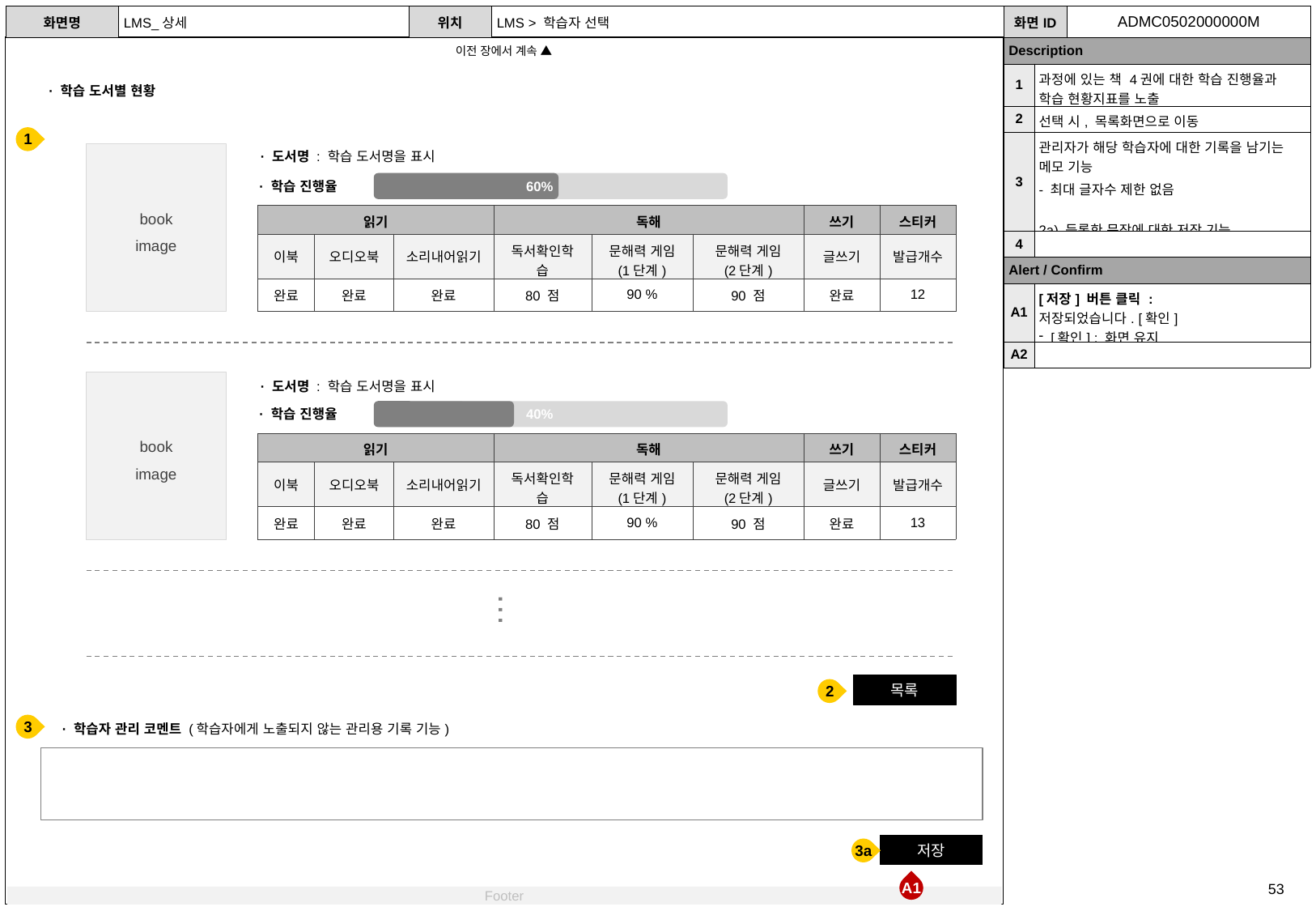

| 화면명 | LMS\_상세 | 위치 | LMS > 학습자 선택 | 화면ID | ADMC0502000000M |
| --- | --- | --- | --- | --- | --- |
| Description |  |
| --- | --- |
| 1 | 과정에 있는 책 4권에 대한 학습 진행율과 학습 현황지표를 노출 |
| 2 | 선택 시, 목록화면으로 이동 |
| 3 | 관리자가 해당 학습자에 대한 기록을 남기는 메모 기능 - 최대 글자수 제한 없음 2a) 등록한 문장에 대한 저장 기능 |
| 4 |  |
| Alert / Confirm |  |
| A1 | [저장] 버튼 클릭 : 저장되었습니다. [확인] [확인] : 화면 유지 |
| A2 |  |
· 학습 도서별 현황
1

· 도서명 : 학습 도서명을 표시
book
image
· 학습 진행율

60%
| 읽기 |  |  | 독해 |  |  | 쓰기 | 스티커 |
| --- | --- | --- | --- | --- | --- | --- | --- |
| 이북 | 오디오북 | 소리내어읽기 | 독서확인학습 | 문해력 게임 (1단계) | 문해력 게임 (2단계) | 글쓰기 | 발급개수 |
| 완료 | 완료 | 완료 | 80 점 | 90 % | 90 점 | 완료 | 12 |
book
image
· 도서명 : 학습 도서명을 표시
· 학습 진행율

40%
| 읽기 |  |  | 독해 |  |  | 쓰기 | 스티커 |
| --- | --- | --- | --- | --- | --- | --- | --- |
| 이북 | 오디오북 | 소리내어읽기 | 독서확인학습 | 문해력 게임 (1단계) | 문해력 게임 (2단계) | 글쓰기 | 발급개수 |
| 완료 | 완료 | 완료 | 80 점 | 90 % | 90 점 | 완료 | 13 |
…
2

목록
3

· 학습자 관리 코멘트 (학습자에게 노출되지 않는 관리용 기록 기능)

3a

저장
A1